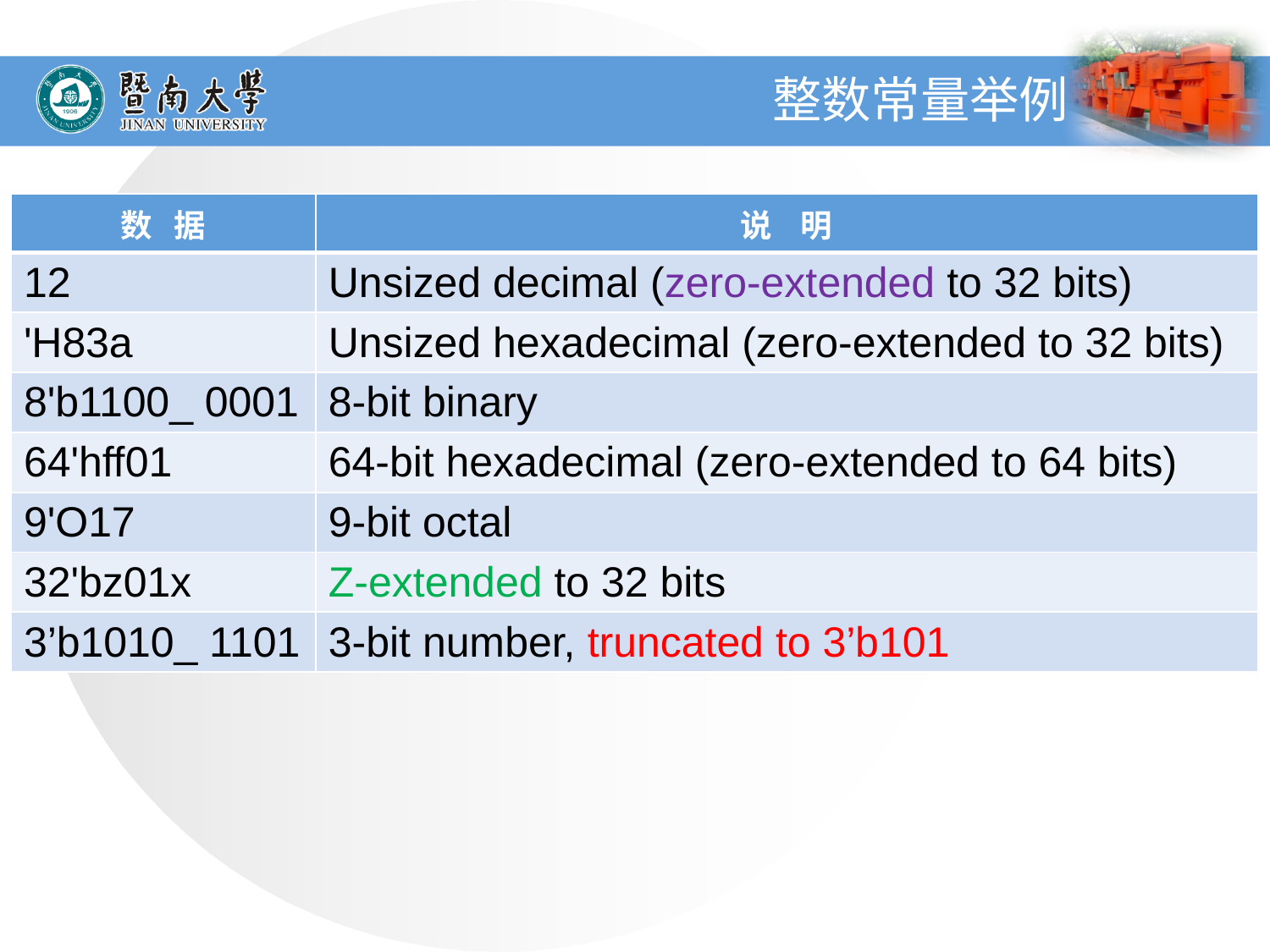

# 整数常量举例
| 数 据 | 说 明 |
| --- | --- |
| 12 | Unsized decimal (zero-extended to 32 bits) |
| 'H83a | Unsized hexadecimal (zero-extended to 32 bits) |
| 8'b1100\_ 0001 | 8-bit binary |
| 64'hff01 | 64-bit hexadecimal (zero-extended to 64 bits) |
| 9'O17 | 9-bit octal |
| 32'bz01x | Z-extended to 32 bits |
| 3’b1010\_ 1101 | 3-bit number, truncated to 3’b101 |